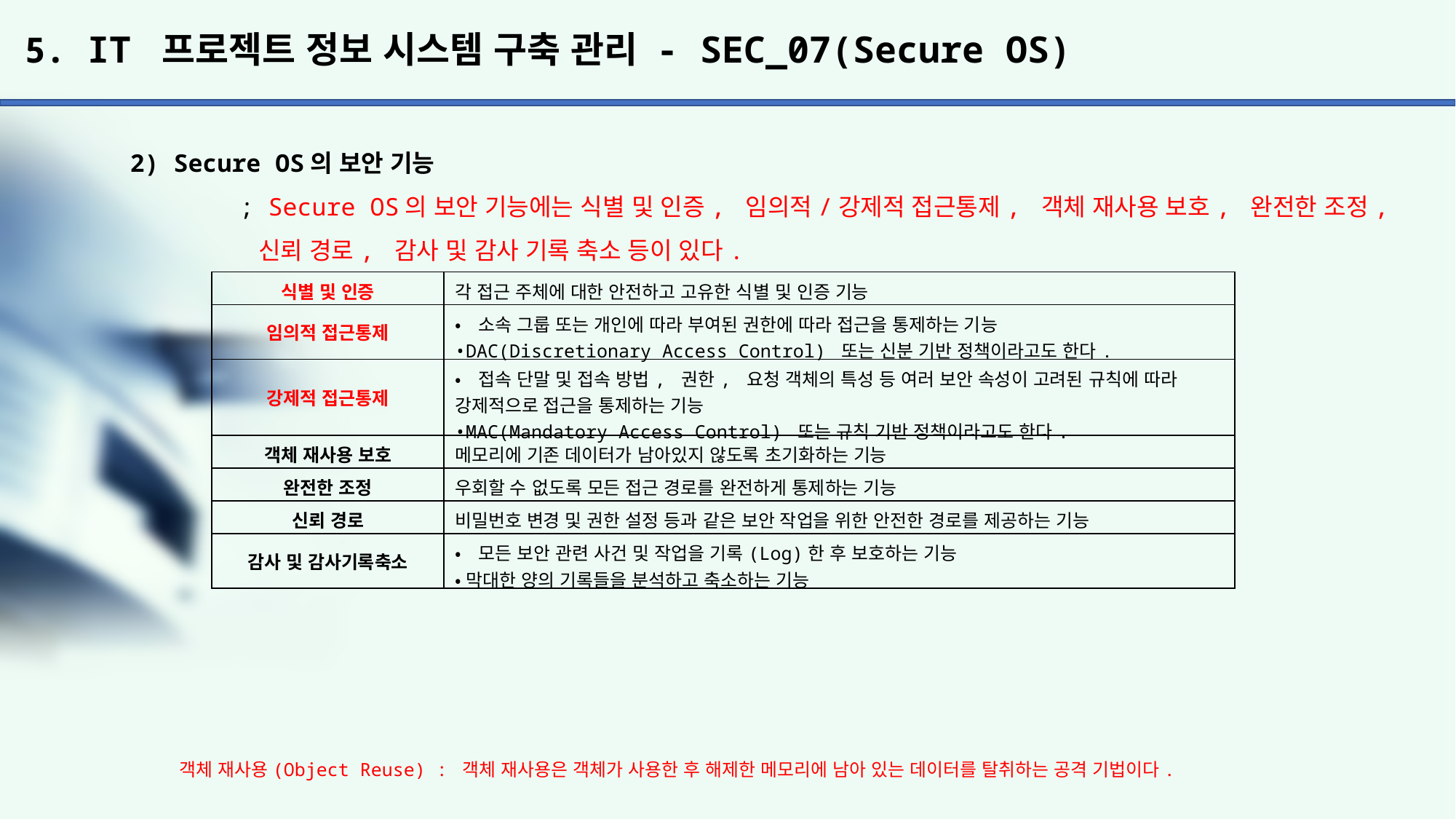

# 5. IT 프로젝트 정보 시스템 구축 관리 - SEC_07(Secure OS)
2) Secure OS의 보안 기능
	; Secure OS의 보안 기능에는 식별 및 인증, 임의적/강제적 접근통제, 객체 재사용 보호, 완전한 조정,
	  신뢰 경로, 감사 및 감사 기록 축소 등이 있다.

| 식별 및 인증 | 각 접근 주체에 대한 안전하고 고유한 식별 및 인증 기능 |
| --- | --- |
| 임의적 접근통제 | •소속 그룹 또는 개인에 따라 부여된 권한에 따라 접근을 통제하는 기능 •DAC(Discretionary Access Control) 또는 신분 기반 정책이라고도 한다. |
| 강제적 접근통제 | •접속 단말 및 접속 방법, 권한, 요청 객체의 특성 등 여러 보안 속성이 고려된 규칙에 따라 강제적으로 접근을 통제하는 기능 •MAC(Mandatory Access Control) 또는 규칙 기반 정책이라고도 한다. |
| 객체 재사용 보호 | 메모리에 기존 데이터가 남아있지 않도록 초기화하는 기능 |
| 완전한 조정 | 우회할 수 없도록 모든 접근 경로를 완전하게 통제하는 기능 |
| 신뢰 경로 | 비밀번호 변경 및 권한 설정 등과 같은 보안 작업을 위한 안전한 경로를 제공하는 기능 |
| 감사 및 감사기록축소 | •모든 보안 관련 사건 및 작업을 기록(Log)한 후 보호하는 기능 •막대한 양의 기록들을 분석하고 축소하는 기능 |
객체 재사용(Object Reuse) : 객체 재사용은 객체가 사용한 후 해제한 메모리에 남아 있는 데이터를 탈취하는 공격 기법이다.